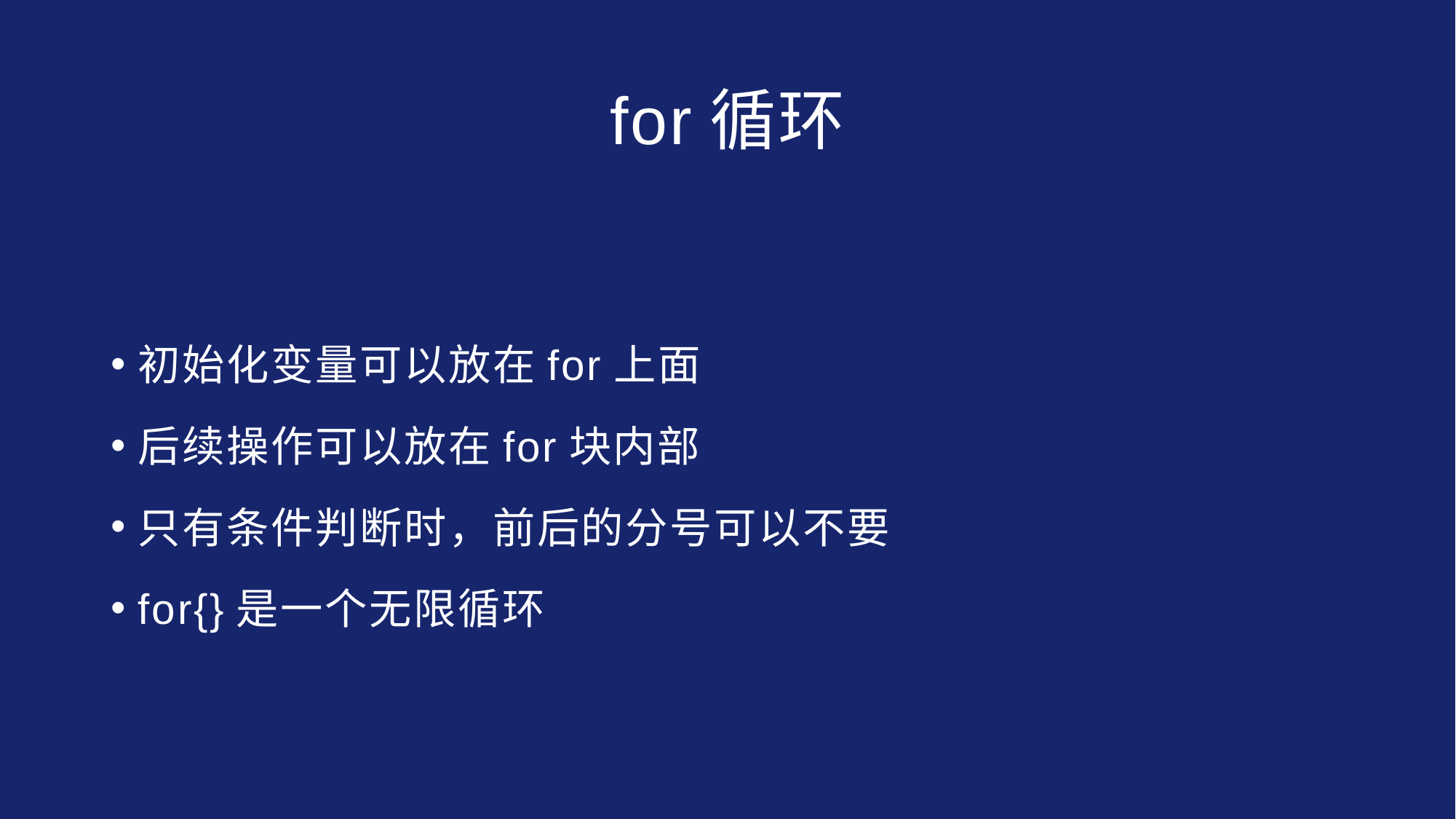

# for循环
初始化变量可以放在for上面
后续操作可以放在for块内部
只有条件判断时，前后的分号可以不要
for{}是一个无限循环